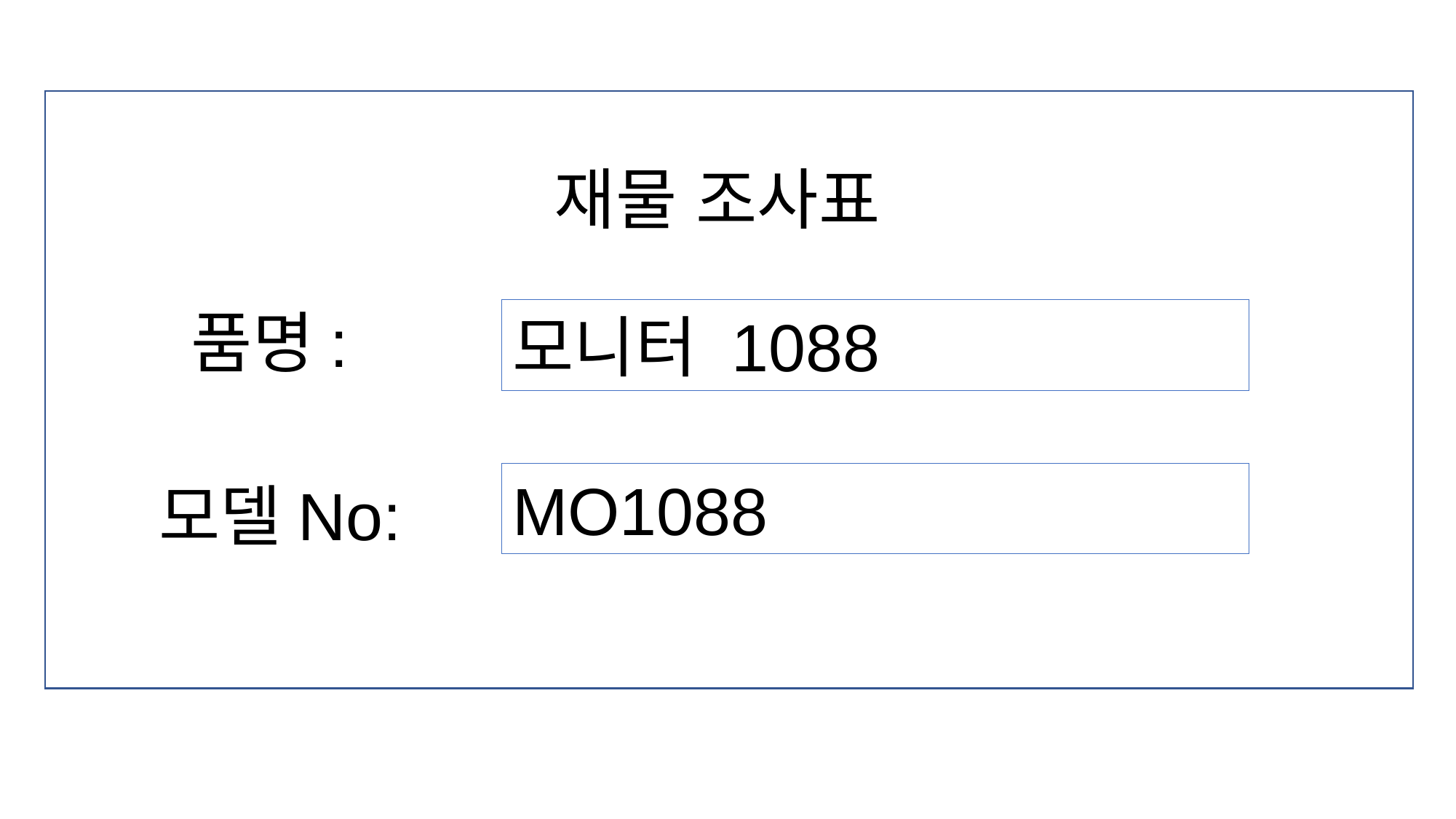

재물 조사표
품명:
모니터 1088
MO1088
모델No: